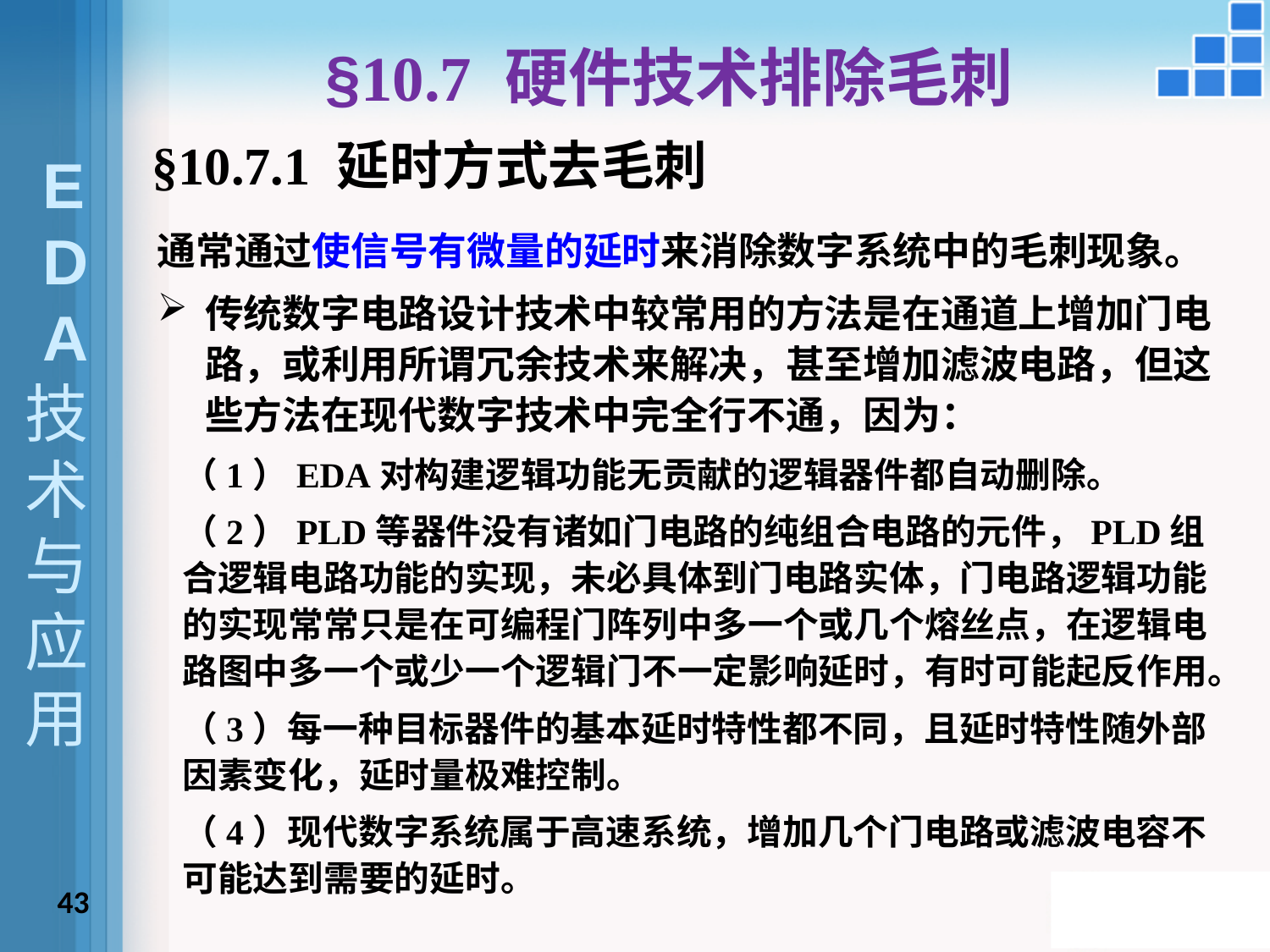

# §10.7 硬件技术排除毛刺
§10.7.1 延时方式去毛刺
 E
 D
 A技术与应用
通常通过使信号有微量的延时来消除数字系统中的毛刺现象。
传统数字电路设计技术中较常用的方法是在通道上增加门电路，或利用所谓冗余技术来解决，甚至增加滤波电路，但这些方法在现代数字技术中完全行不通，因为：
（1）EDA对构建逻辑功能无贡献的逻辑器件都自动删除。
（2）PLD等器件没有诸如门电路的纯组合电路的元件，PLD组合逻辑电路功能的实现，未必具体到门电路实体，门电路逻辑功能的实现常常只是在可编程门阵列中多一个或几个熔丝点，在逻辑电路图中多一个或少一个逻辑门不一定影响延时，有时可能起反作用。
（3）每一种目标器件的基本延时特性都不同，且延时特性随外部因素变化，延时量极难控制。
（4）现代数字系统属于高速系统，增加几个门电路或滤波电容不可能达到需要的延时。

43